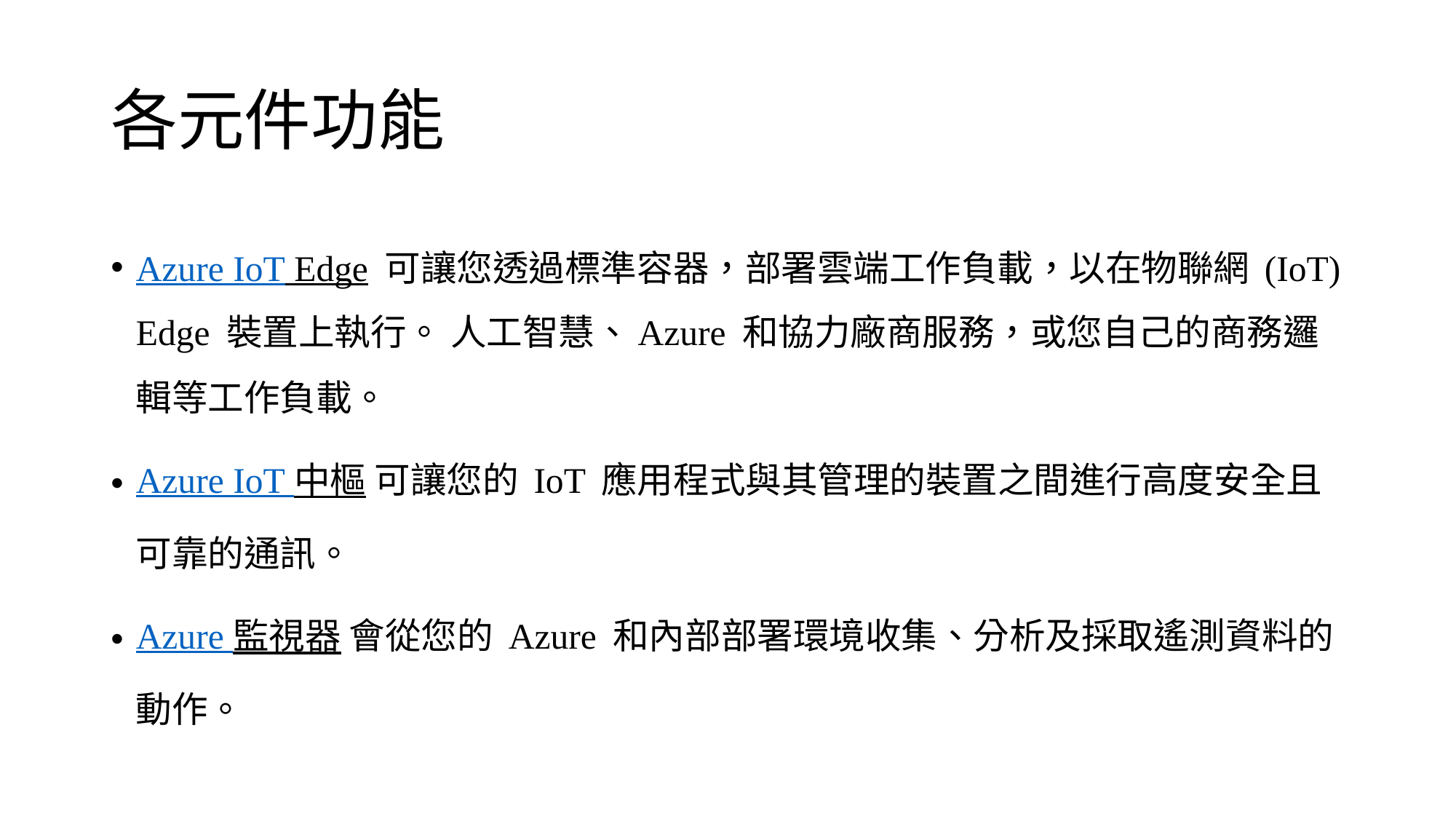

# 各元件功能
Azure IoT Edge 可讓您透過標準容器，部署雲端工作負載，以在物聯網 (IoT) Edge 裝置上執行。 人工智慧、Azure 和協力廠商服務，或您自己的商務邏輯等工作負載。
Azure IoT 中樞 可讓您的 IoT 應用程式與其管理的裝置之間進行高度安全且可靠的通訊。
Azure 監視器 會從您的 Azure 和內部部署環境收集、分析及採取遙測資料的動作。